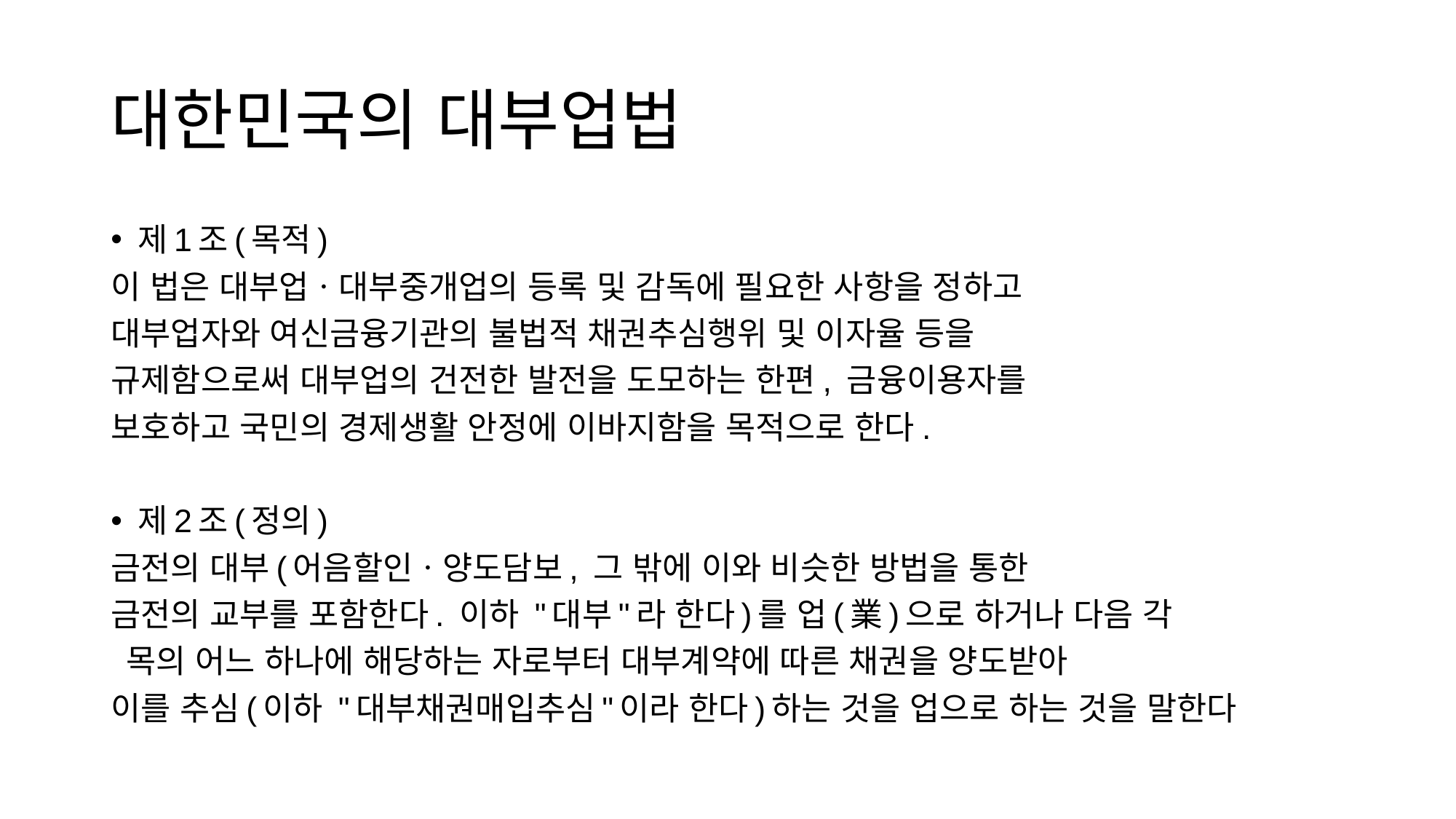

# 대한민국의 대부업법
제1조(목적)
이 법은 대부업ㆍ대부중개업의 등록 및 감독에 필요한 사항을 정하고
대부업자와 여신금융기관의 불법적 채권추심행위 및 이자율 등을
규제함으로써 대부업의 건전한 발전을 도모하는 한편, 금융이용자를
보호하고 국민의 경제생활 안정에 이바지함을 목적으로 한다.

제2조(정의)
금전의 대부(어음할인ㆍ양도담보, 그 밖에 이와 비슷한 방법을 통한
금전의 교부를 포함한다. 이하 "대부"라 한다)를 업(業)으로 하거나 다음 각
 목의 어느 하나에 해당하는 자로부터 대부계약에 따른 채권을 양도받아
이를 추심(이하 "대부채권매입추심"이라 한다)하는 것을 업으로 하는 것을 말한다